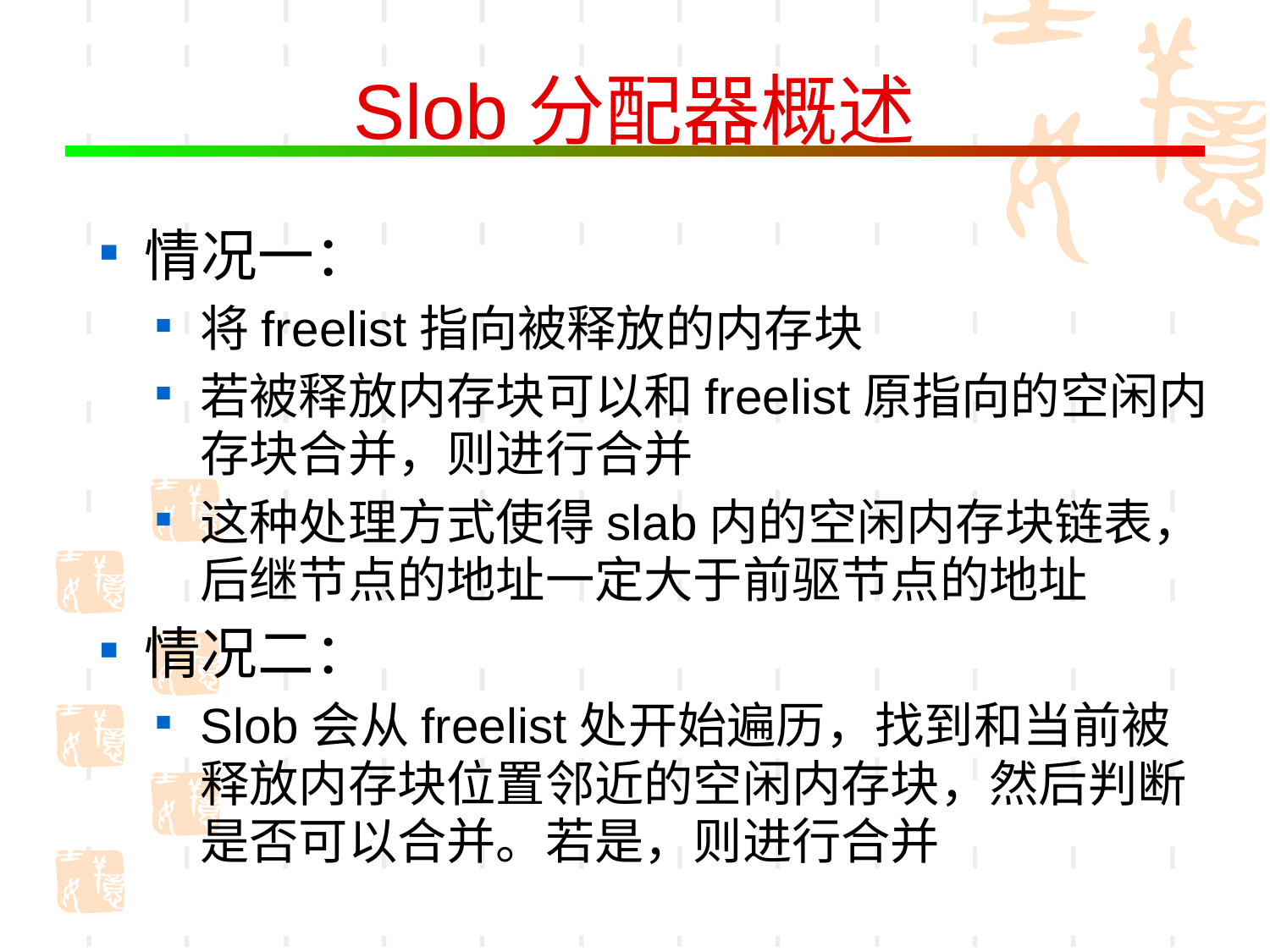

# Slob分配器概述
情况一：
将freelist指向被释放的内存块
若被释放内存块可以和freelist原指向的空闲内存块合并，则进行合并
这种处理方式使得slab内的空闲内存块链表，后继节点的地址一定大于前驱节点的地址
情况二：
Slob会从freelist处开始遍历，找到和当前被释放内存块位置邻近的空闲内存块，然后判断是否可以合并。若是，则进行合并